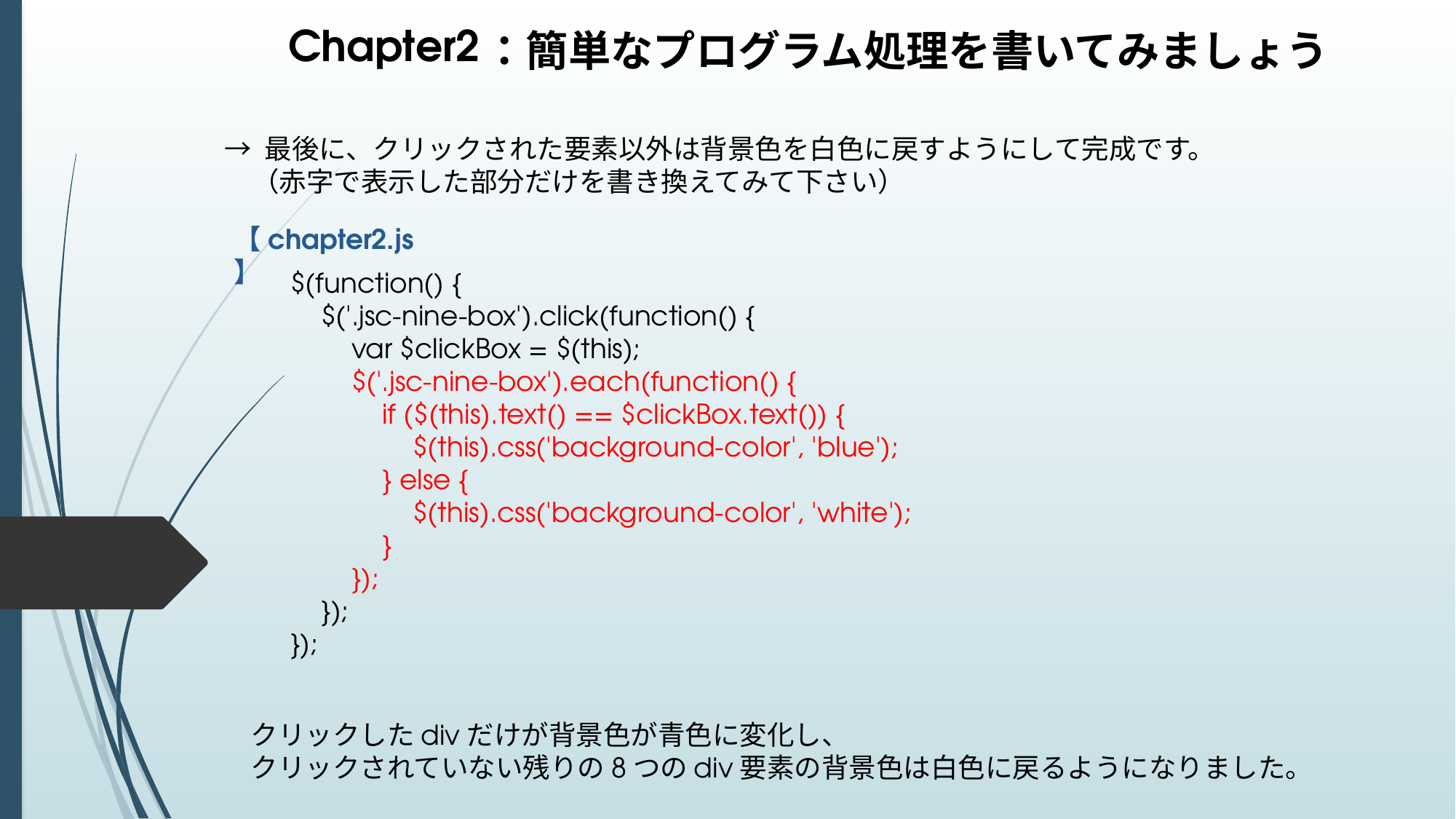

Chapter2
：簡単なプログラム処理を書いてみましょう
→ 最後に、クリックされた要素以外は背景色を白色に戻すようにして完成です。
　（赤字で表示した部分だけを書き換えてみて下さい）
【chapter2.js】
$(function() {
    $('.jsc-nine-box').click(function() {
        var $clickBox = $(this);
        $('.jsc-nine-box').each(function() {
            if ($(this).text() == $clickBox.text()) {
                $(this).css('background-color', 'blue');
            } else {
                $(this).css('background-color', 'white');
            }
        });
    });
});
クリックしたdivだけが背景色が青色に変化し、
クリックされていない残りの8つのdiv要素の背景色は白色に戻るようになりました。